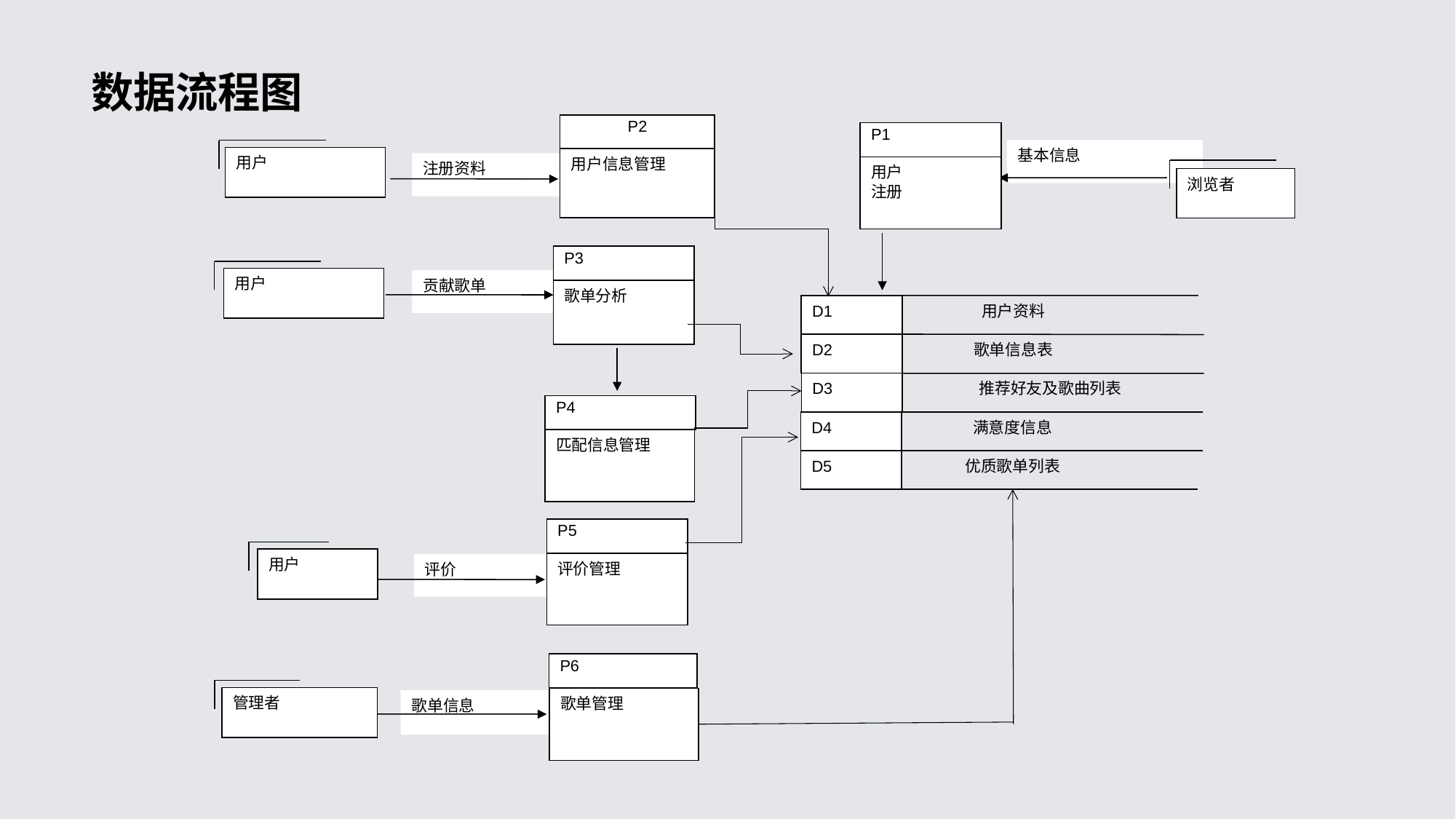

# 数据流程图
P2
用户信息管理
P1
用户
注册
基本信息
用户
注册资料
浏览者
P3
歌单分析
用户
贡献歌单
D1
用户资料
D2
歌单信息表
D3
推荐好友及歌曲列表
D4
满意度信息

D5
优质歌单列表
P4
匹配信息管理
P5
评价管理
用户
评价
P6
歌单管理
管理者
歌单信息
5